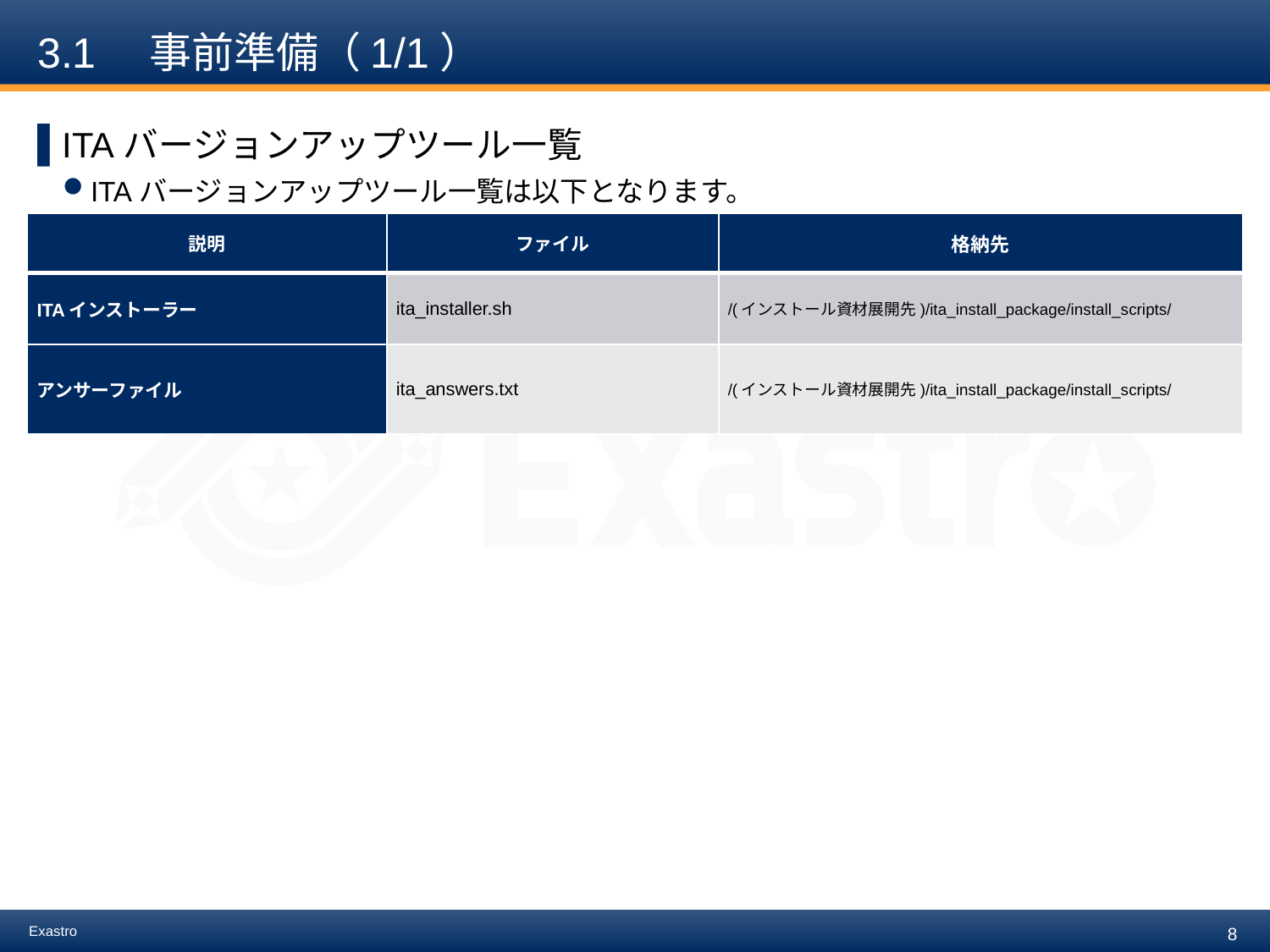

# 3.1　事前準備（1/1）
ITAバージョンアップツール一覧
ITAバージョンアップツール一覧は以下となります。
| 説明 | ファイル | 格納先 |
| --- | --- | --- |
| ITAインストーラー | ita\_installer.sh | /(インストール資材展開先)/ita\_install\_package/install\_scripts/ |
| アンサーファイル | ita\_answers.txt | /(インストール資材展開先)/ita\_install\_package/install\_scripts/ |